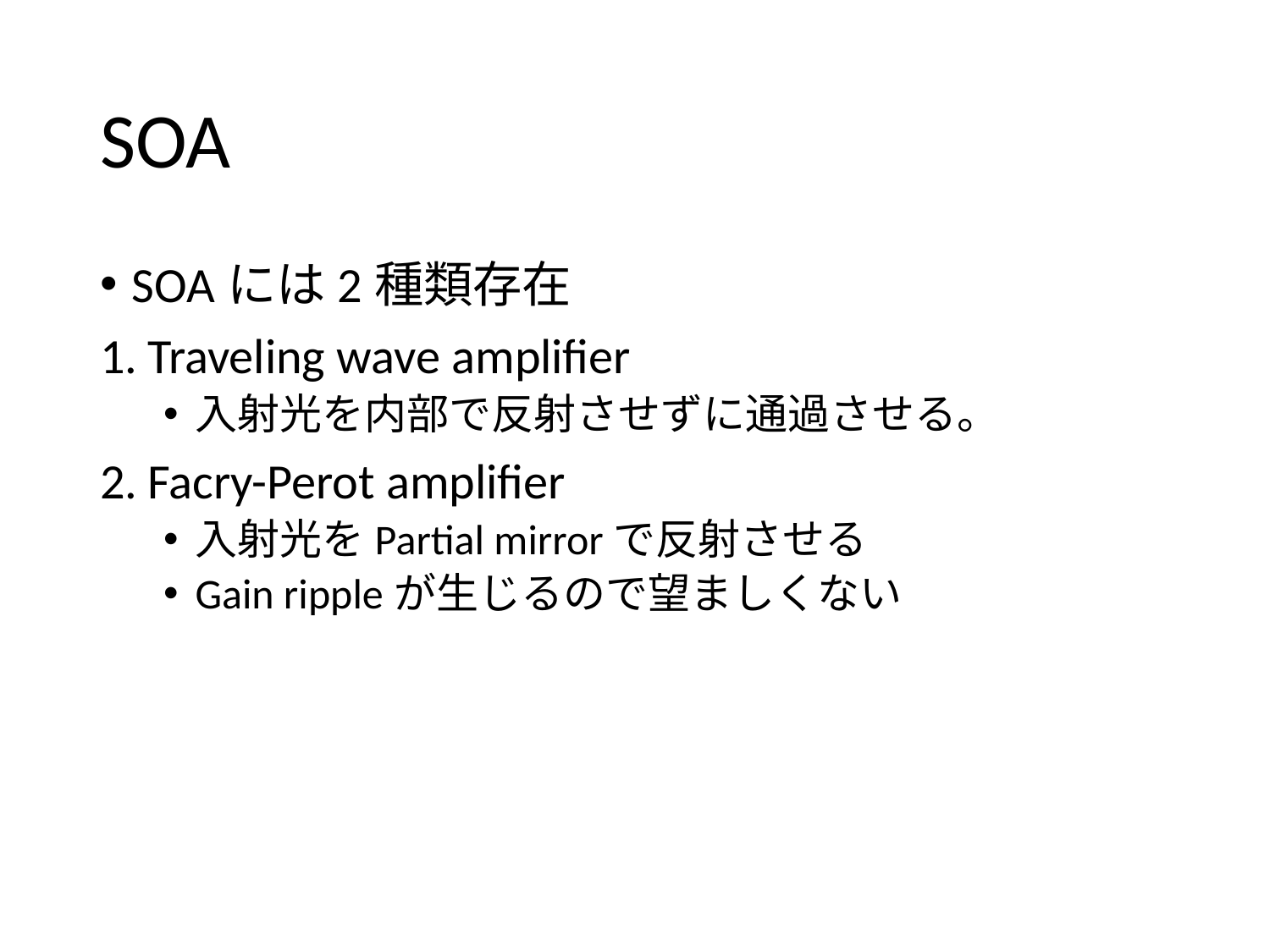

# SOA
SOAには2種類存在
Traveling wave amplifier
入射光を内部で反射させずに通過させる。
Facry-Perot amplifier
入射光をPartial mirrorで反射させる
Gain rippleが生じるので望ましくない